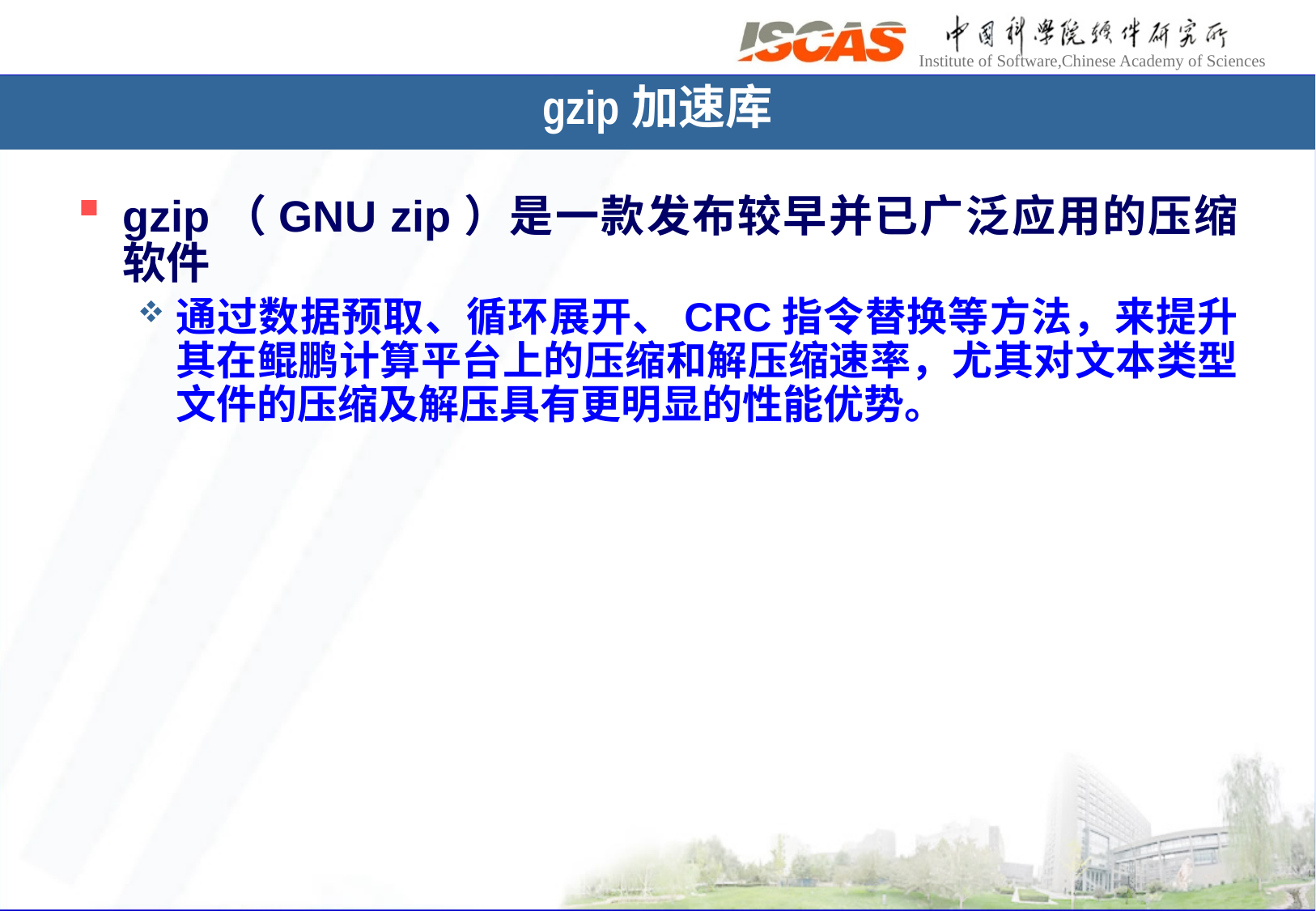

# gzip加速库
gzip（GNU zip）是一款发布较早并已广泛应用的压缩软件
通过数据预取、循环展开、CRC指令替换等方法，来提升其在鲲鹏计算平台上的压缩和解压缩速率，尤其对文本类型文件的压缩及解压具有更明显的性能优势。